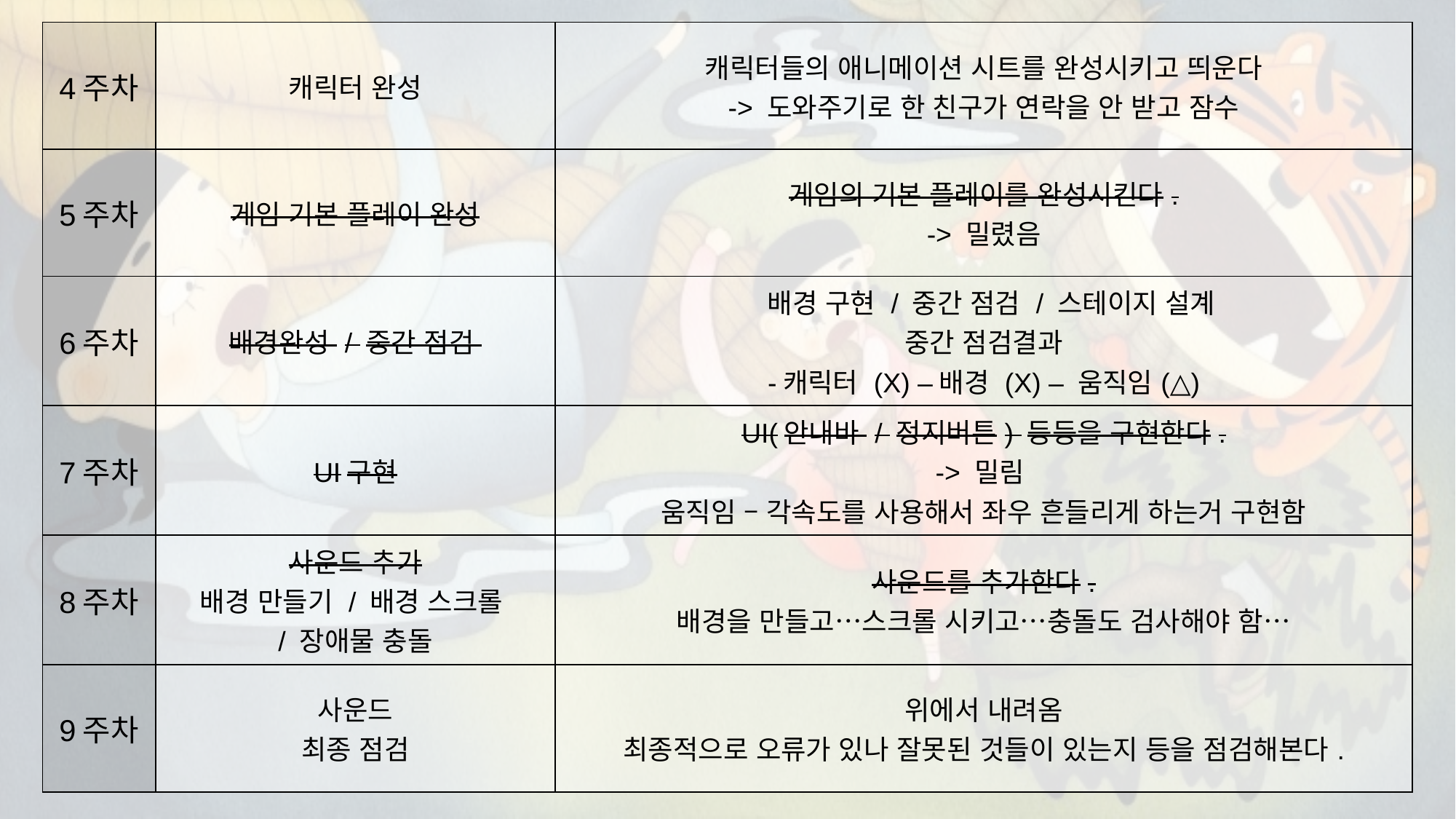

| 4주차 | 캐릭터 완성 | 캐릭터들의 애니메이션 시트를 완성시키고 띄운다 -> 도와주기로 한 친구가 연락을 안 받고 잠수 |
| --- | --- | --- |
| 5주차 | 게임 기본 플레이 완성 | 게임의 기본 플레이를 완성시킨다. -> 밀렸음 |
| 6주차 | 배경완성 / 중간 점검 | 배경 구현 / 중간 점검 / 스테이지 설계 중간 점검결과 -캐릭터 (X) –배경 (X) – 움직임(△) |
| 7주차 | UI구현 | UI(안내바 / 정지버튼) 등등을 구현한다. -> 밀림 움직임 – 각속도를 사용해서 좌우 흔들리게 하는거 구현함 |
| 8주차 | 사운드 추가 배경 만들기 / 배경 스크롤 / 장애물 충돌 | 사운드를 추가한다. 배경을 만들고…스크롤 시키고…충돌도 검사해야 함… |
| 9주차 | 사운드 최종 점검 | 위에서 내려옴 최종적으로 오류가 있나 잘못된 것들이 있는지 등을 점검해본다. |